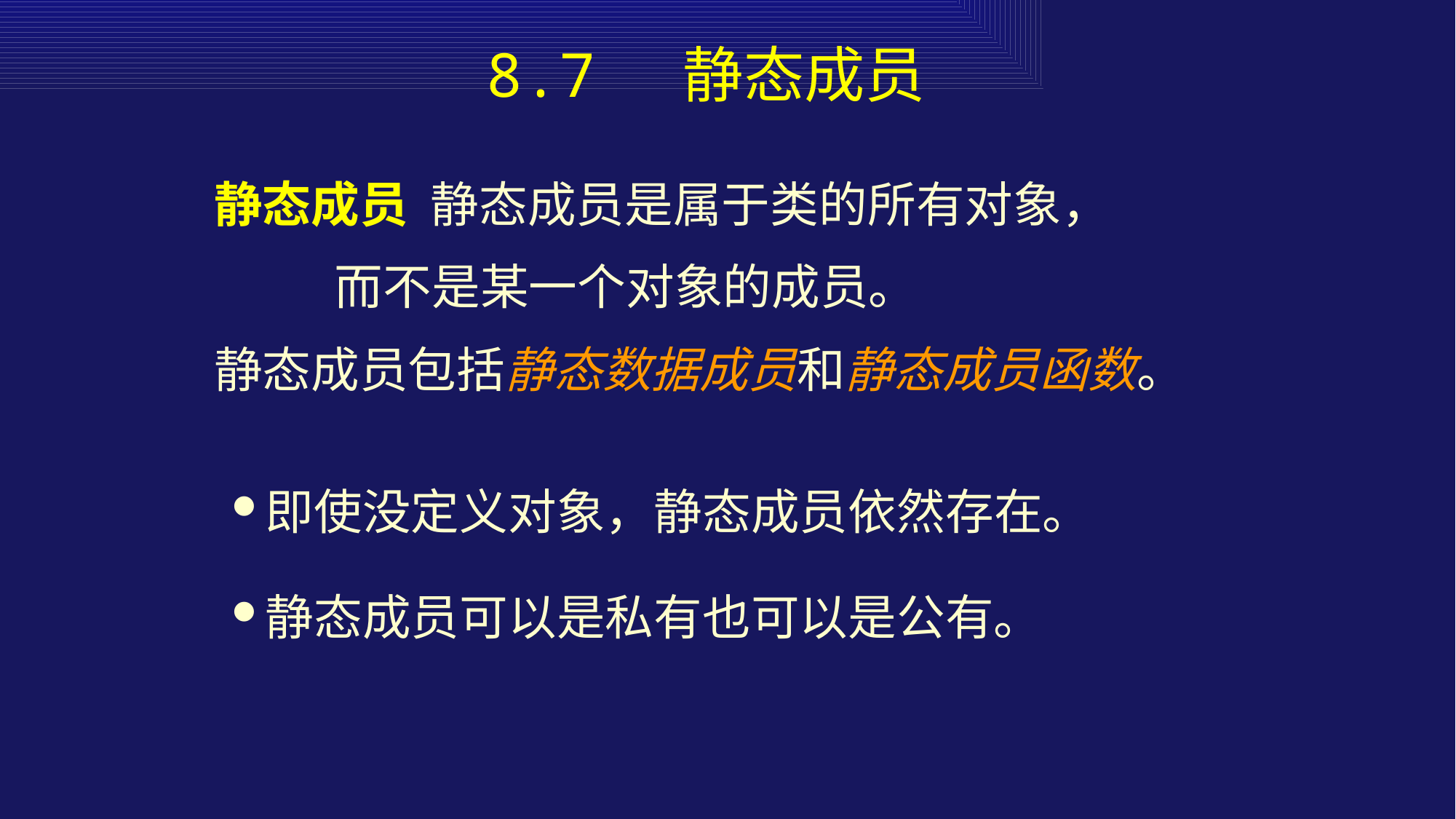

8.7  静态成员
静态成员  静态成员是属于类的所有对象，
          而不是某一个对象的成员。
静态成员包括静态数据成员和静态成员函数。
即使没定义对象，静态成员依然存在。
静态成员可以是私有也可以是公有。